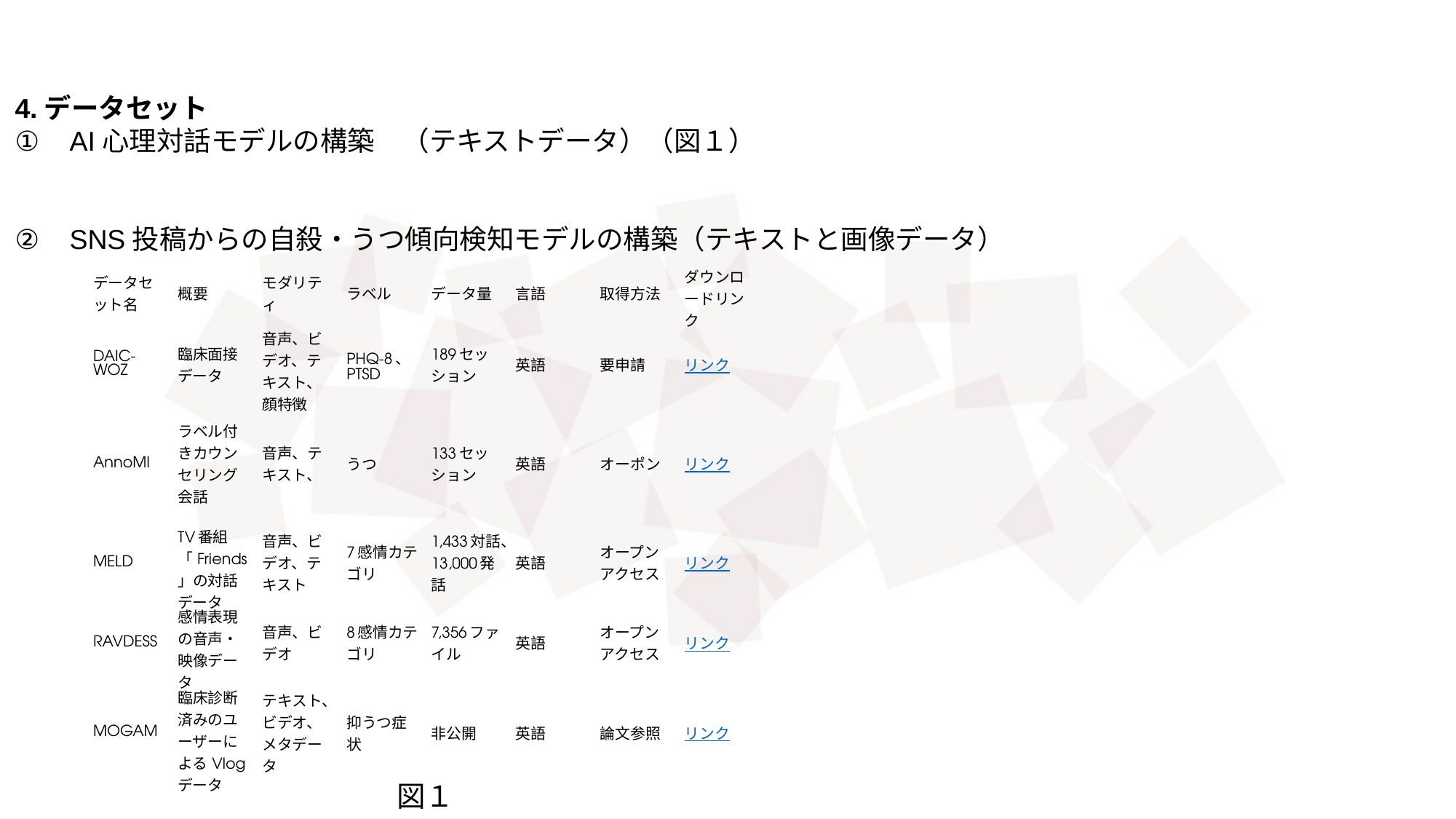

4.データセット
AI心理対話モデルの構築　（テキストデータ）（図１）

SNS投稿からの自殺・うつ傾向検知モデルの構築（テキストと画像データ）
| データセット名 | 概要 | モダリティ | ラベル | データ量 | 言語 | 取得方法 | ダウンロードリンク |
| --- | --- | --- | --- | --- | --- | --- | --- |
| DAIC-WOZ | 臨床面接データ | 音声、ビデオ、テキスト、顔特徴 | PHQ-8、PTSD | 189セッション | 英語 | 要申請 | リンク |
| AnnoMI | ラベル付きカウンセリング会話 | 音声、テキスト、 | うつ | 133セッション | 英語 | オーポン | リンク |
| MELD | TV番組「Friends」の対話データ | 音声、ビデオ、テキスト | 7感情カテゴリ | 1,433対話、13,000発話 | 英語 | オープンアクセス | リンク |
| RAVDESS | 感情表現の音声・映像データ | 音声、ビデオ | 8感情カテゴリ | 7,356ファイル | 英語 | オープンアクセス | リンク |
| MOGAM | 臨床診断済みのユーザーによるVlogデータ | テキスト、ビデオ、メタデータ | 抑うつ症状 | 非公開 | 英語 | 論文参照 | リンク |

図１